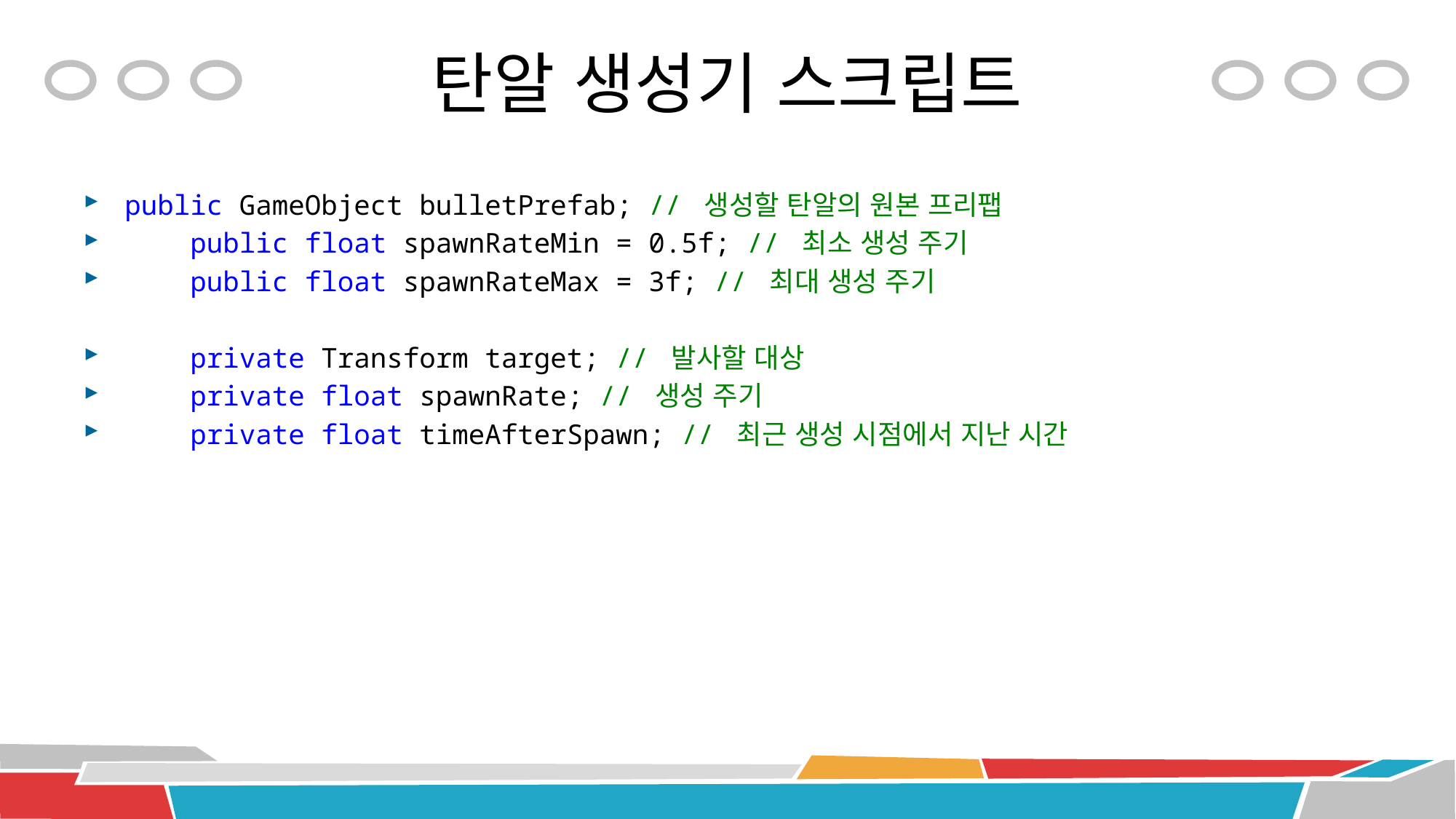

# 탄알 생성기 스크립트
public GameObject bulletPrefab; // 생성할 탄알의 원본 프리팹
    public float spawnRateMin = 0.5f; // 최소 생성 주기
    public float spawnRateMax = 3f; // 최대 생성 주기

    private Transform target; // 발사할 대상
    private float spawnRate; // 생성 주기
    private float timeAfterSpawn; // 최근 생성 시점에서 지난 시간